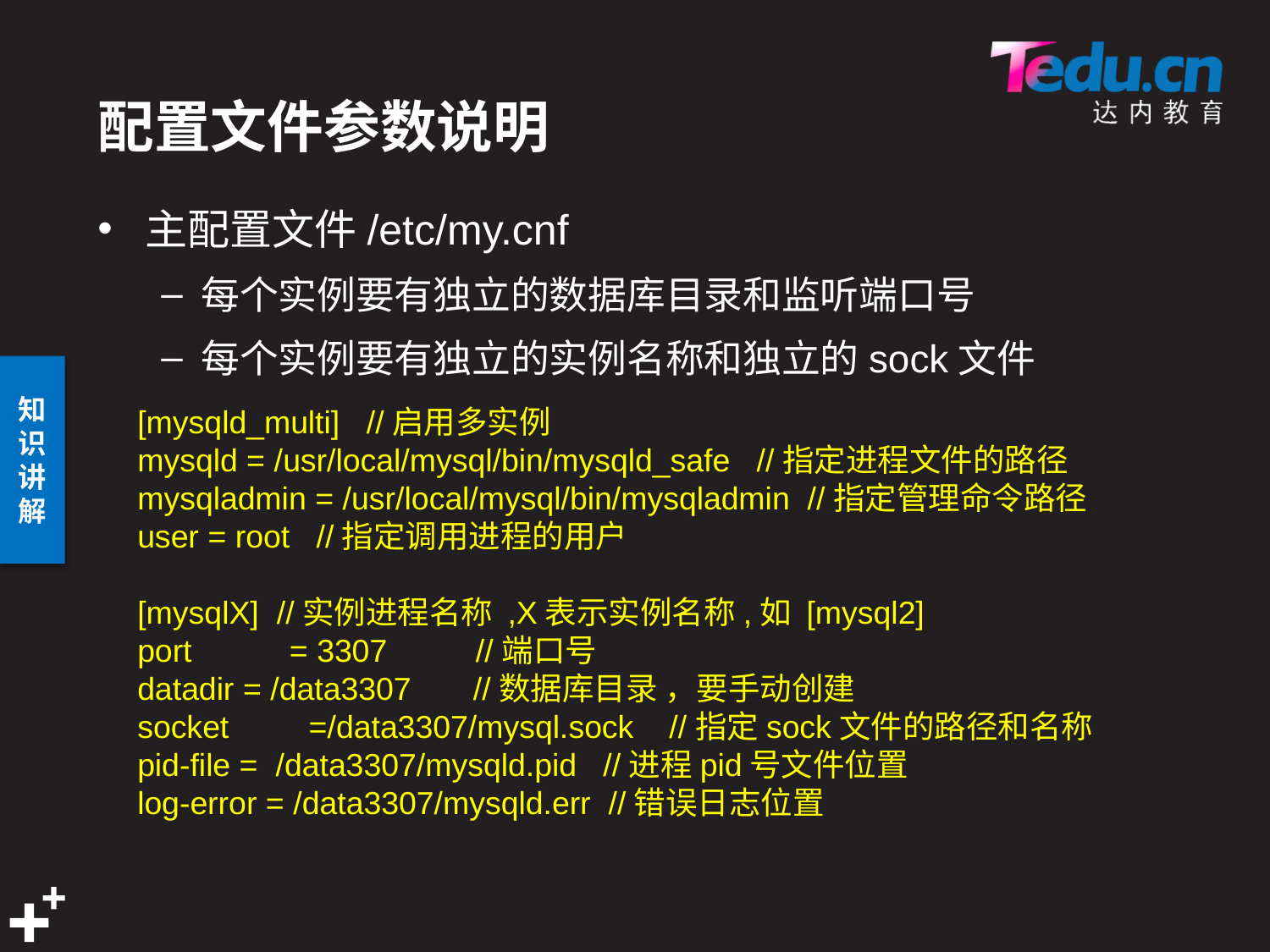

# 配置文件参数说明
主配置文件/etc/my.cnf
每个实例要有独立的数据库目录和监听端口号
每个实例要有独立的实例名称和独立的sock文件
[mysqld_multi]   //启用多实例
mysqld = /usr/local/mysql/bin/mysqld_safe   //指定进程文件的路径
mysqladmin = /usr/local/mysql/bin/mysqladmin  //指定管理命令路径
user = root   //指定调用进程的用户

[mysqlX]  //实例进程名称 ,X表示实例名称,如 [mysql2]
port           = 3307          //端口号
datadir = /data3307       //数据库目录 ，要手动创建
socket         =/data3307/mysql.sock    //指定sock文件的路径和名称
pid-file =  /data3307/mysqld.pid   //进程pid号文件位置
log-error = /data3307/mysqld.err  //错误日志位置